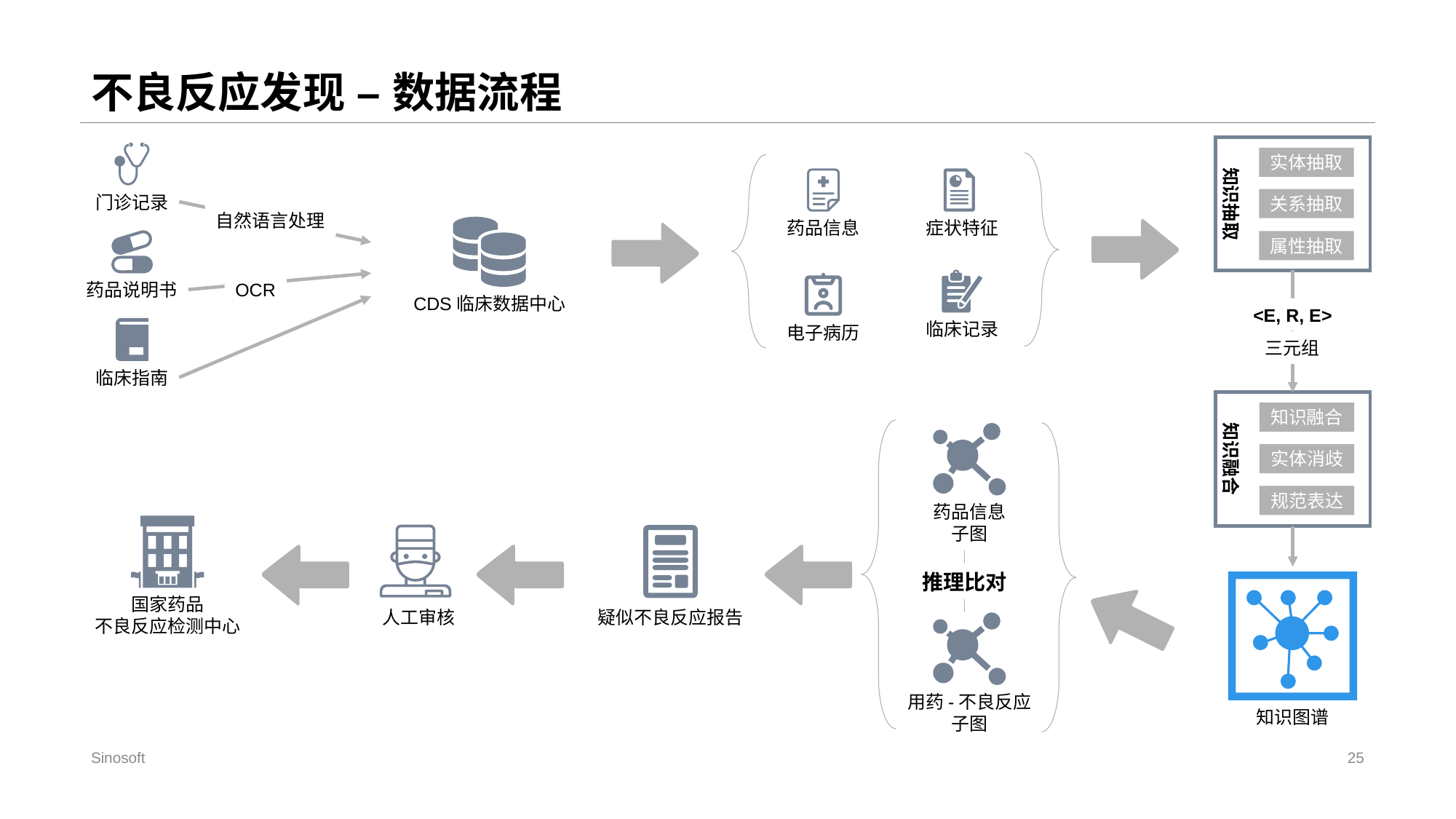

# 不良反应发现 – 数据流程
知识抽取
实体抽取
关系抽取
属性抽取

门诊记录

药品信息

症状特征
自然语言处理

CDS临床数据中心

药品说明书

临床记录

电子病历
OCR
<E, R, E>
三元组

临床指南
知识融合
知识融合
实体消歧
规范表达

药品信息
子图

国家药品
不良反应检测中心

人工审核

疑似不良反应报告

推理比对

知识图谱

用药-不良反应
子图
Sinosoft
25